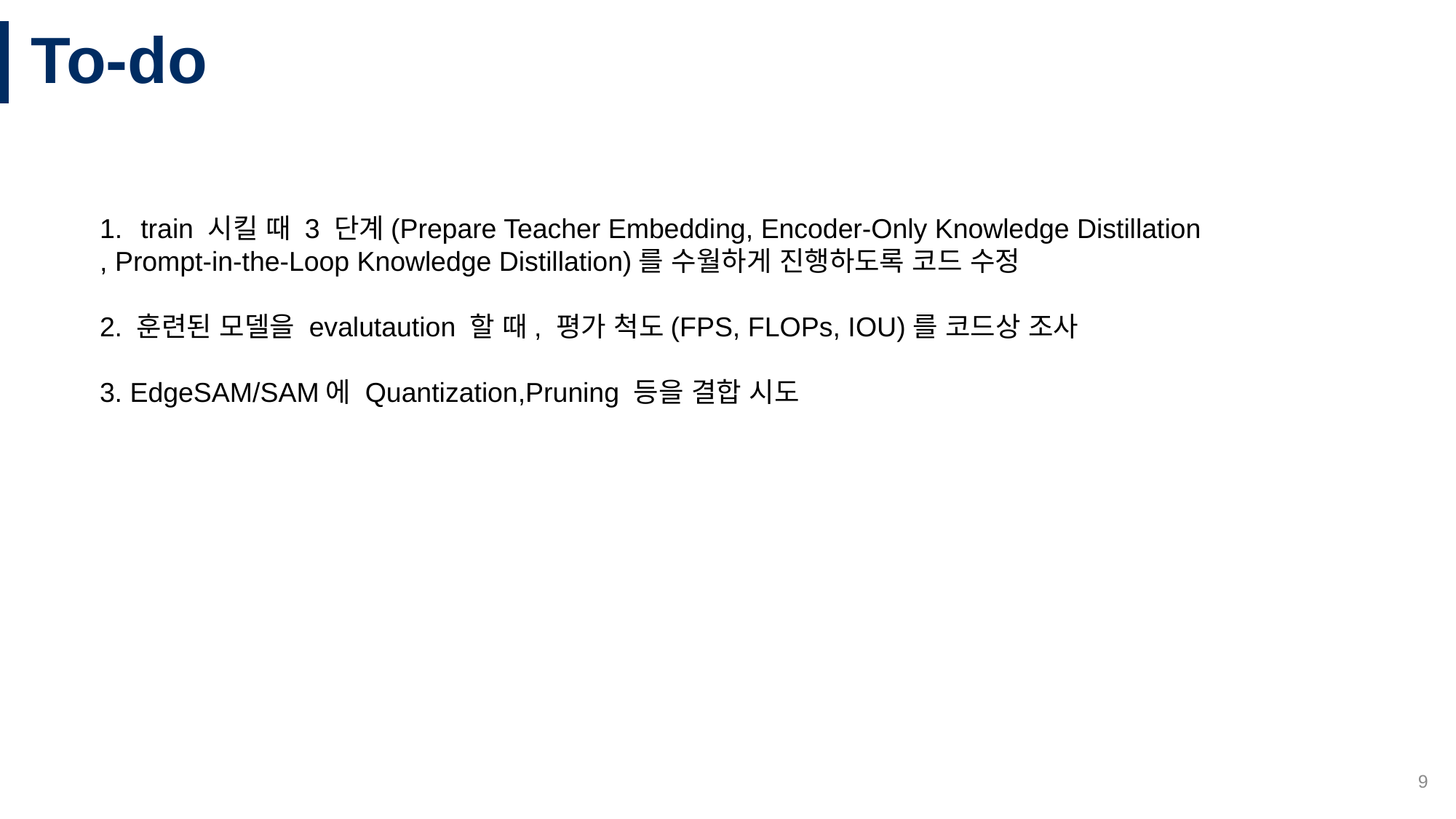

# To-do
train 시킬 때 3 단계(Prepare Teacher Embedding, Encoder-Only Knowledge Distillation
, Prompt-in-the-Loop Knowledge Distillation)를 수월하게 진행하도록 코드 수정

2. 훈련된 모델을 evalutaution 할 때, 평가 척도(FPS, FLOPs, IOU)를 코드상 조사

3. EdgeSAM/SAM에 Quantization,Pruning 등을 결합 시도

9